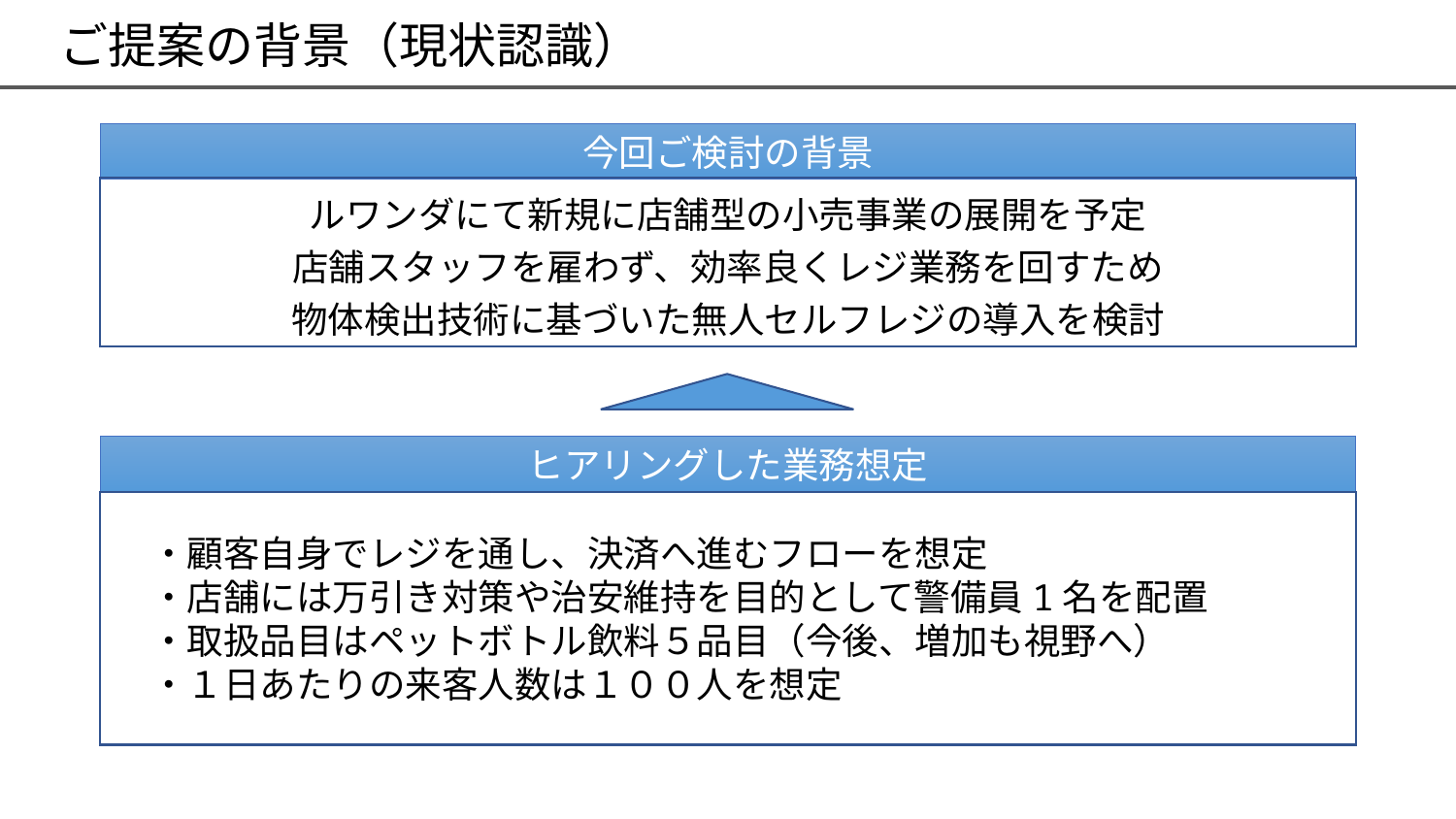

# ご提案の背景（現状認識）
今回ご検討の背景
ルワンダにて新規に店舗型の小売事業の展開を予定
店舗スタッフを雇わず、効率良くレジ業務を回すため
物体検出技術に基づいた無人セルフレジの導入を検討

ヒアリングした業務想定
　・顧客自身でレジを通し、決済へ進むフローを想定
　・店舗には万引き対策や治安維持を目的として警備員1名を配置
　・取扱品目はペットボトル飲料５品目（今後、増加も視野へ）
　・１日あたりの来客人数は１００人を想定